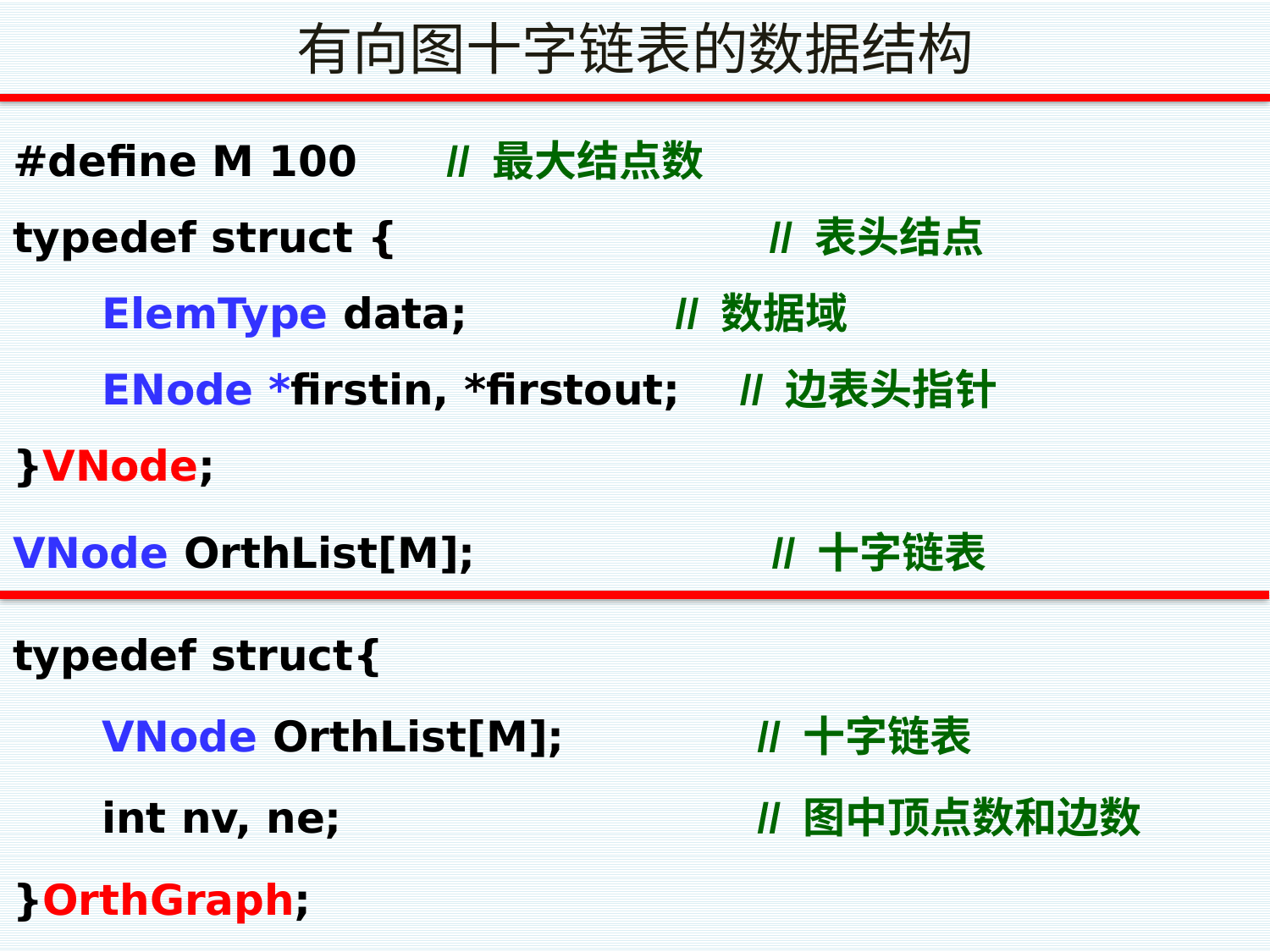

# 有向图十字链表的数据结构
#define M 100      // 最大结点数
typedef struct {                         // 表头结点
      ElemType data;              // 数据域
      ENode *firstin, *firstout;    // 边表头指针
}VNode;
VNode OrthList[M];                    // 十字链表
typedef struct{
      VNode OrthList[M];             // 十字链表
      int nv, ne;                            // 图中顶点数和边数
}OrthGraph;